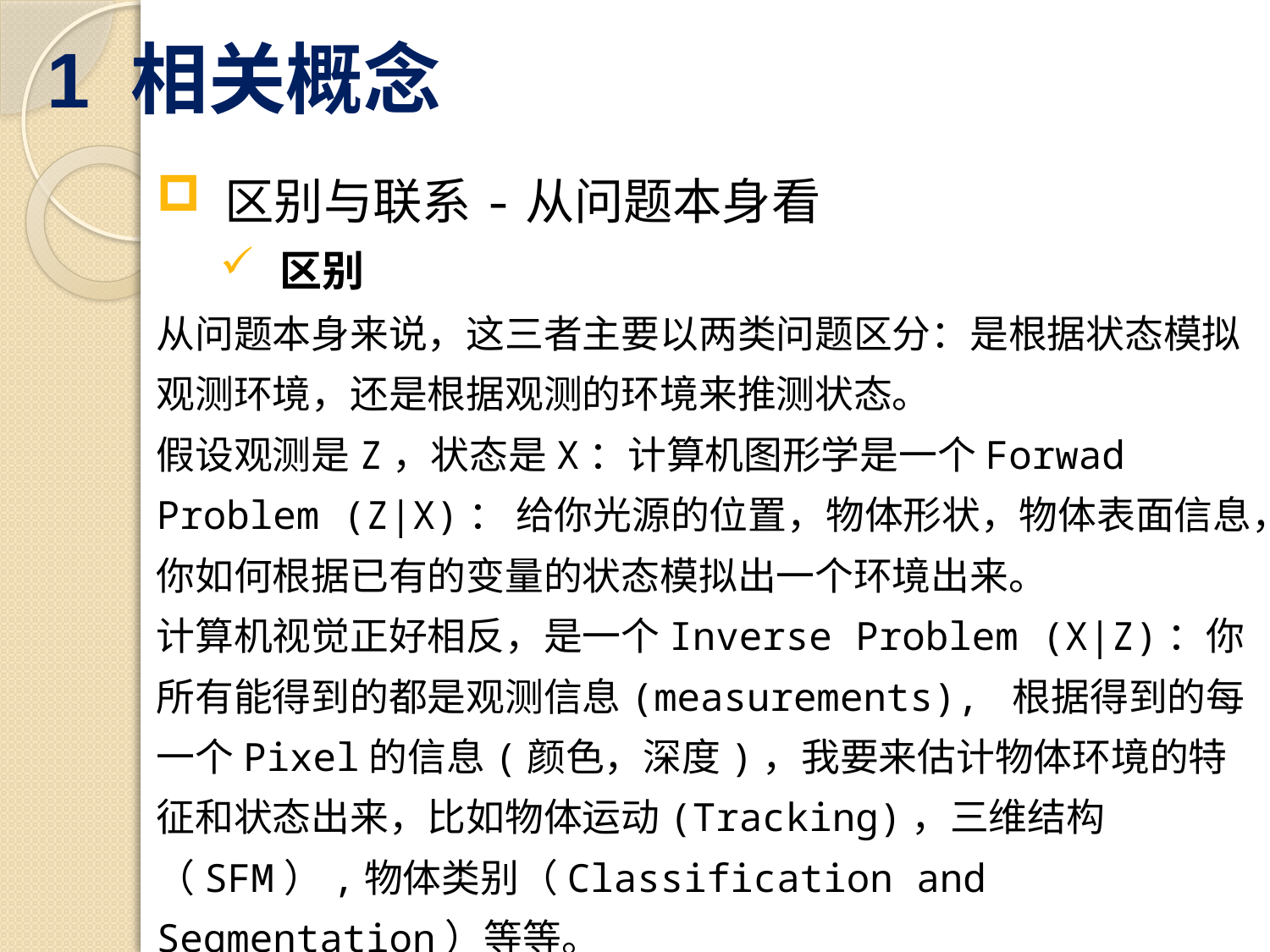

1 相关概念
 区别与联系-从问题本身看
 区别
从问题本身来说，这三者主要以两类问题区分：是根据状态模拟观测环境，还是根据观测的环境来推测状态。
假设观测是Z，状态是X：计算机图形学是一个Forwad Problem (Z|X)： 给你光源的位置，物体形状，物体表面信息，你如何根据已有的变量的状态模拟出一个环境出来。
计算机视觉正好相反，是一个Inverse Problem (X|Z)：你所有能得到的都是观测信息(measurements), 根据得到的每一个Pixel的信息(颜色，深度)，我要来估计物体环境的特征和状态出来，比如物体运动(Tracking)，三维结构（SFM）,物体类别（Classification and Segmentation）等等。